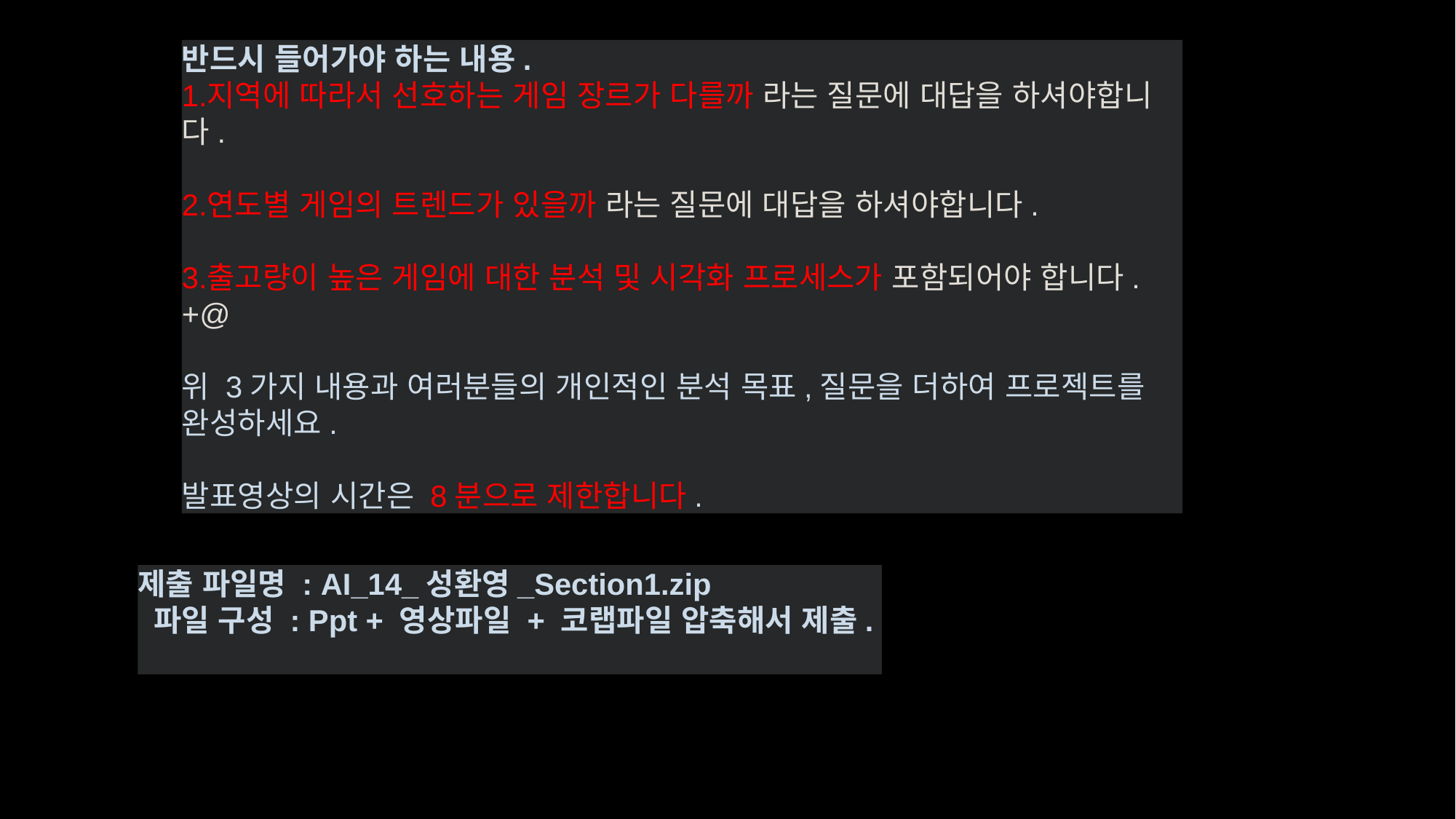

# 반드시 들어가야 하는 내용.
지역에 따라서 선호하는 게임 장르가 다를까 라는 질문에 대답을 하셔야합니다.
연도별 게임의 트렌드가 있을까 라는 질문에 대답을 하셔야합니다.
출고량이 높은 게임에 대한 분석 및 시각화 프로세스가 포함되어야 합니다.
+@
위 3가지 내용과 여러분들의 개인적인 분석 목표,질문을 더하여 프로젝트를 완성하세요.
발표영상의 시간은 8분으로 제한합니다.
제출 파일명 : AI_14_성환영_Section1.zip
 파일 구성 : Ppt + 영상파일 + 코랩파일 압축해서 제출.